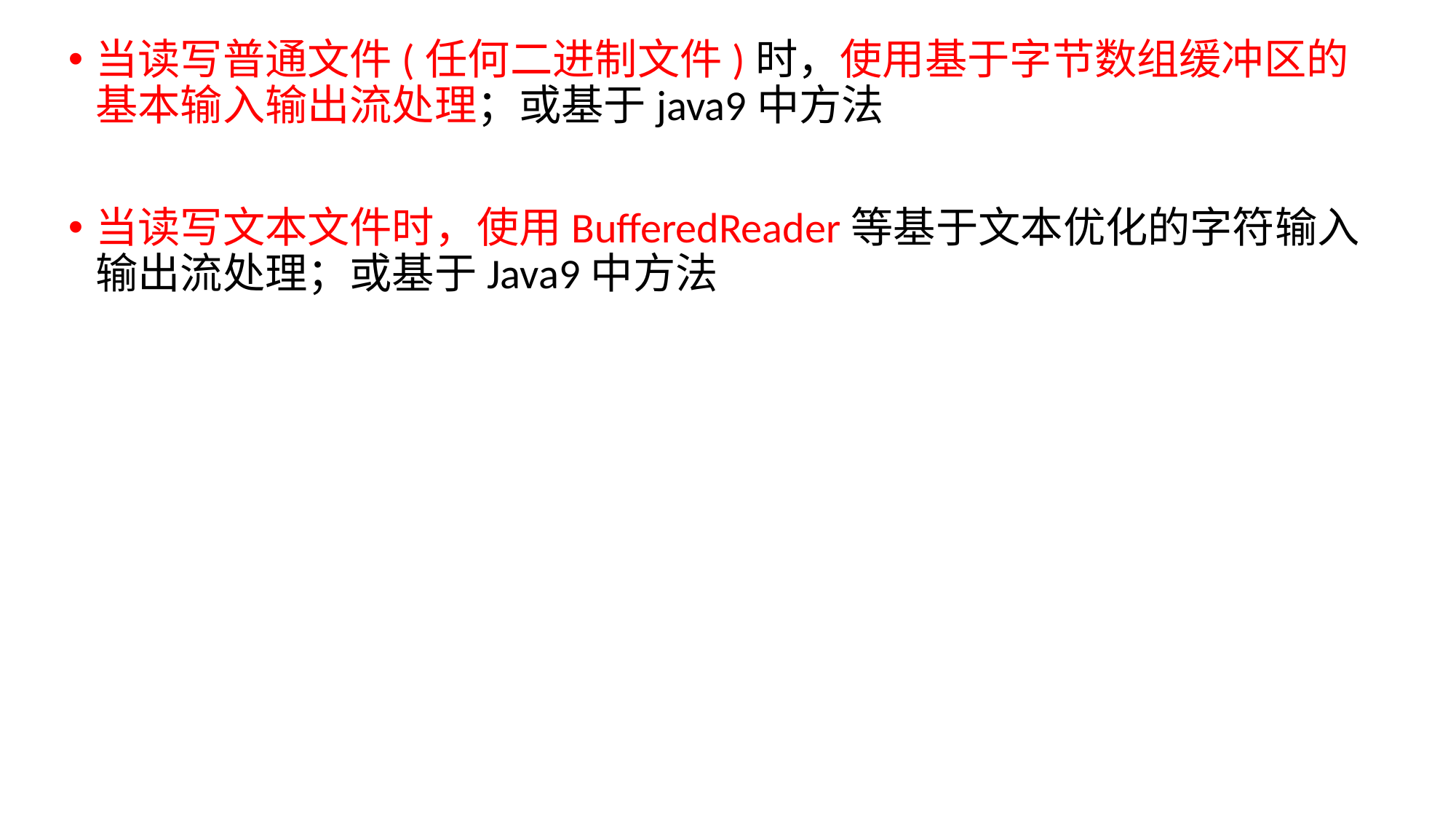

当读写普通文件(任何二进制文件)时，使用基于字节数组缓冲区的基本输入输出流处理；或基于java9中方法

当读写文本文件时，使用BufferedReader等基于文本优化的字符输入输出流处理；或基于Java9中方法
26